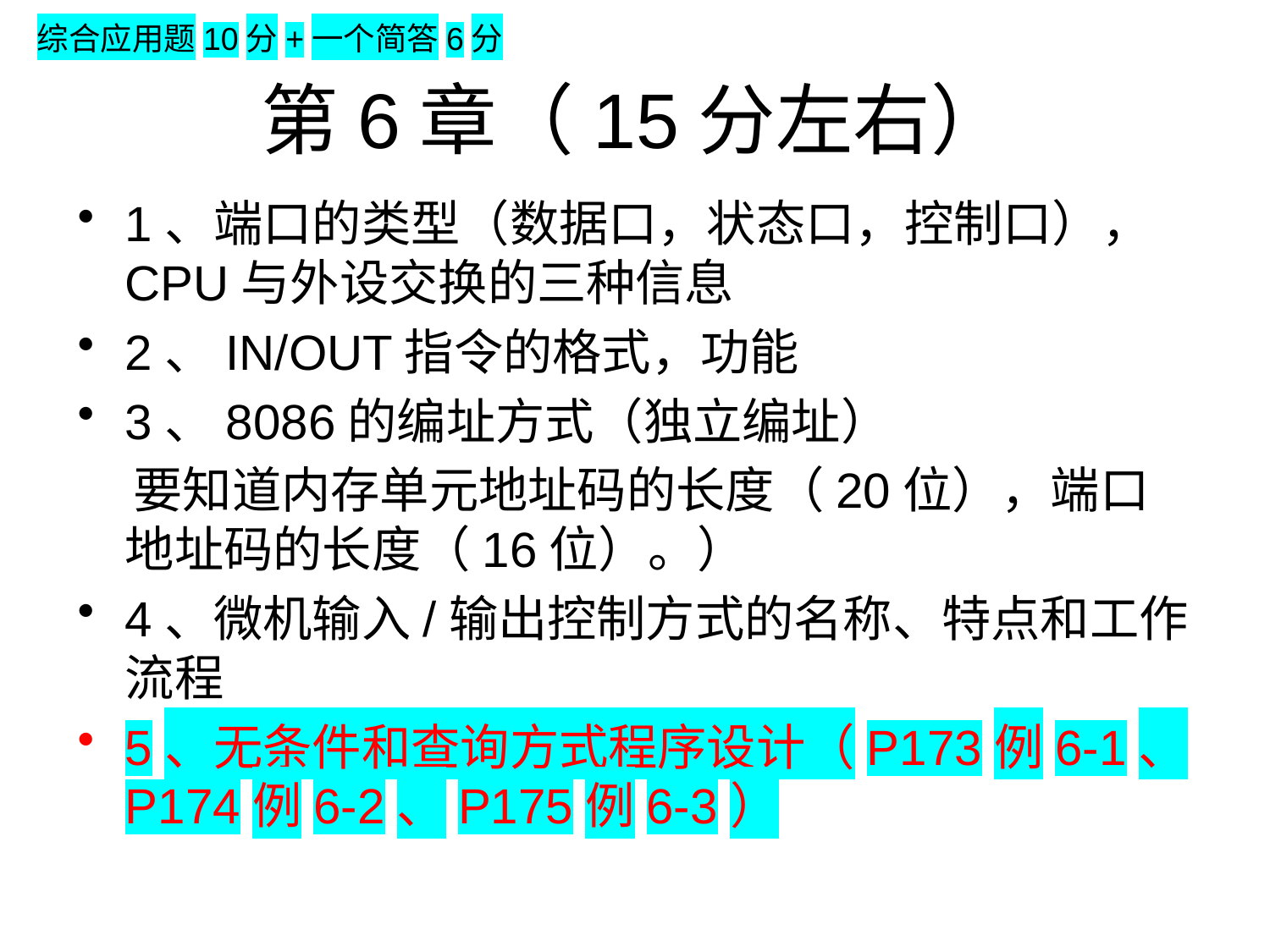

综合应用题10分+一个简答6分
# 第6章（15分左右）
1、端口的类型（数据口，状态口，控制口），CPU与外设交换的三种信息
2、IN/OUT指令的格式，功能
3、8086的编址方式（独立编址）
    要知道内存单元地址码的长度（20位），端口地址码的长度（16位）。）
4、微机输入/输出控制方式的名称、特点和工作流程
5、无条件和查询方式程序设计（P173例6-1、P174例6-2、P175例6-3）